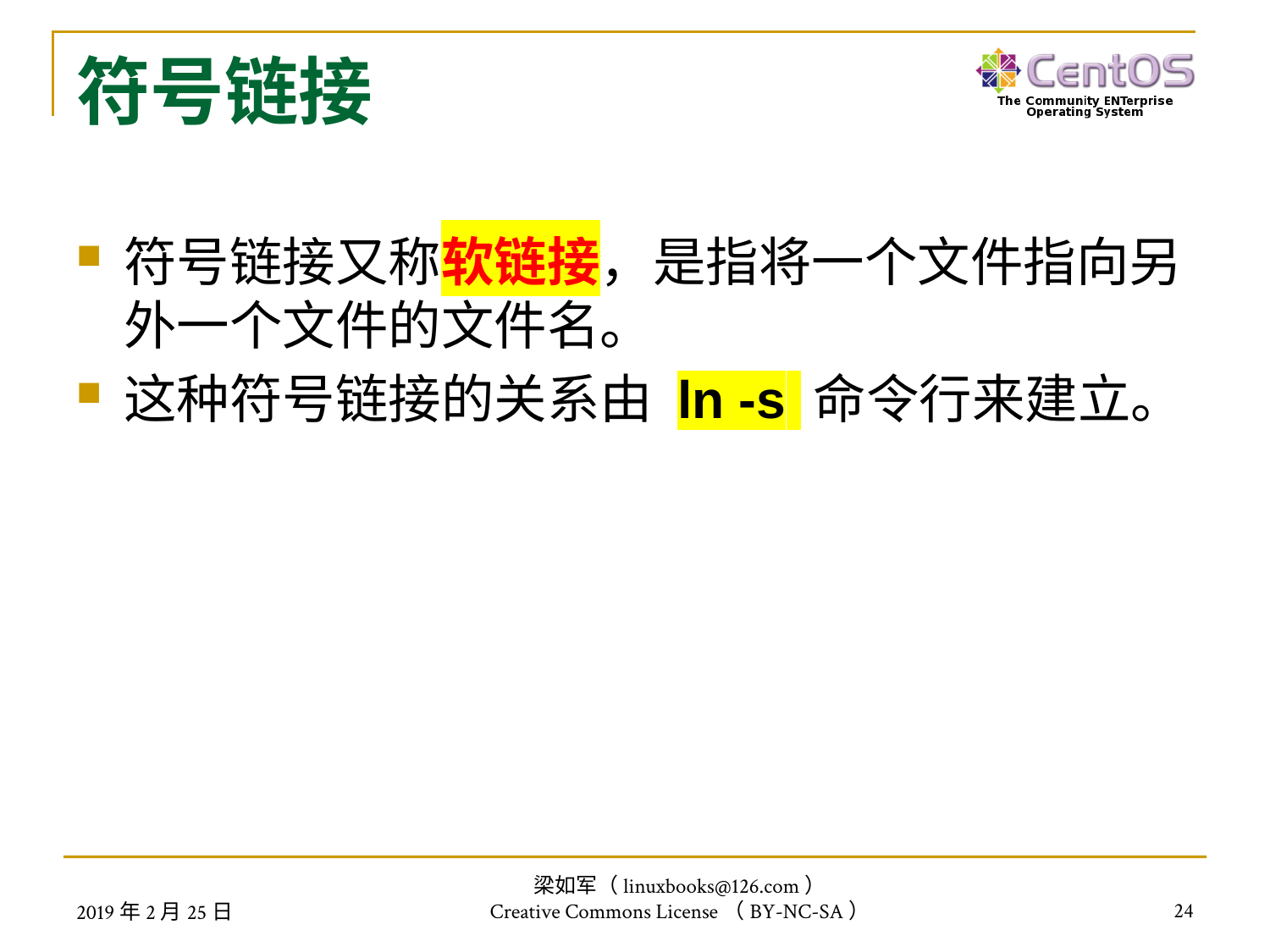

# 符号链接
符号链接又称软链接，是指将一个文件指向另外一个文件的文件名。
这种符号链接的关系由 ln -s 命令行来建立。

梁如军（linuxbooks@126.com）
Creative Commons License（BY-NC-SA）
2019年2月25日
24